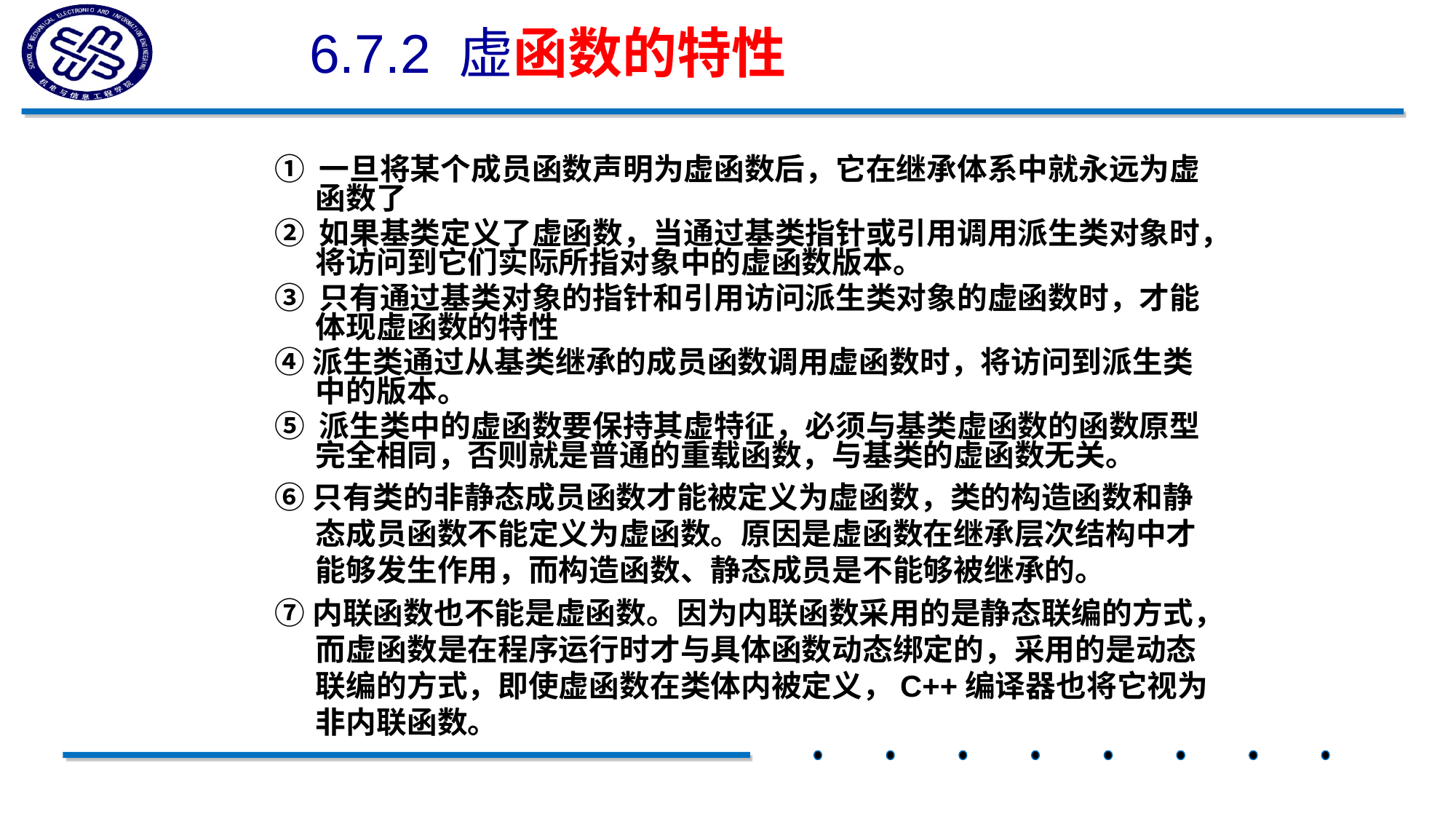

# 6.7.2 虚函数的特性
① 一旦将某个成员函数声明为虚函数后，它在继承体系中就永远为虚函数了
② 如果基类定义了虚函数，当通过基类指针或引用调用派生类对象时，将访问到它们实际所指对象中的虚函数版本。
③ 只有通过基类对象的指针和引用访问派生类对象的虚函数时，才能体现虚函数的特性
④派生类通过从基类继承的成员函数调用虚函数时，将访问到派生类中的版本。
⑤ 派生类中的虚函数要保持其虚特征，必须与基类虚函数的函数原型完全相同，否则就是普通的重载函数，与基类的虚函数无关。
⑥只有类的非静态成员函数才能被定义为虚函数，类的构造函数和静态成员函数不能定义为虚函数。原因是虚函数在继承层次结构中才能够发生作用，而构造函数、静态成员是不能够被继承的。
⑦内联函数也不能是虚函数。因为内联函数采用的是静态联编的方式，而虚函数是在程序运行时才与具体函数动态绑定的，采用的是动态联编的方式，即使虚函数在类体内被定义，C++编译器也将它视为非内联函数。